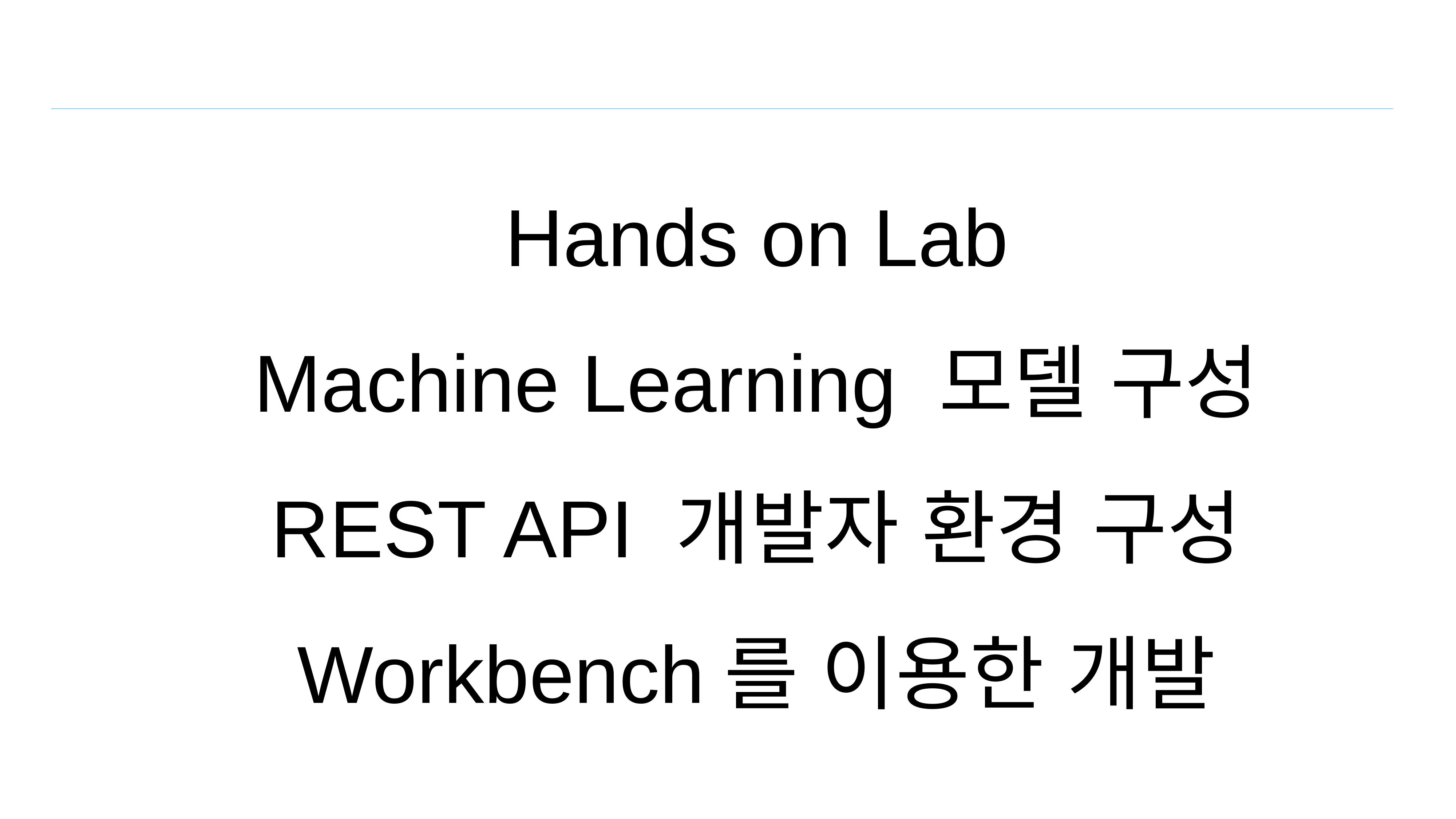

Hands on Lab
Machine Learning 모델 구성
REST API 개발자 환경 구성
Workbench를 이용한 개발